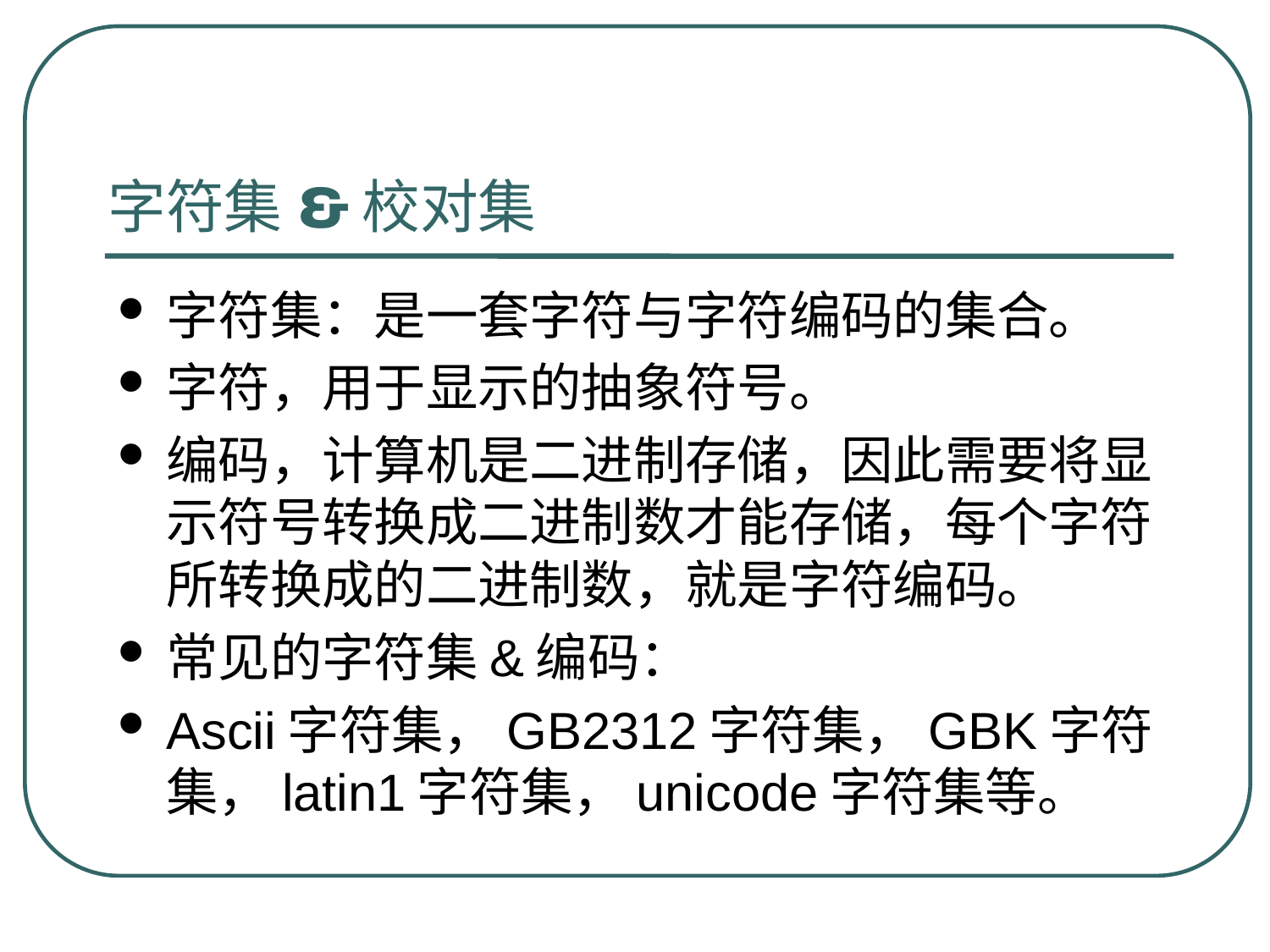

# 字符集&校对集
字符集：是一套字符与字符编码的集合。
字符，用于显示的抽象符号。
编码，计算机是二进制存储，因此需要将显示符号转换成二进制数才能存储，每个字符所转换成的二进制数，就是字符编码。
常见的字符集&编码：
Ascii字符集，GB2312字符集，GBK字符集，latin1字符集，unicode字符集等。